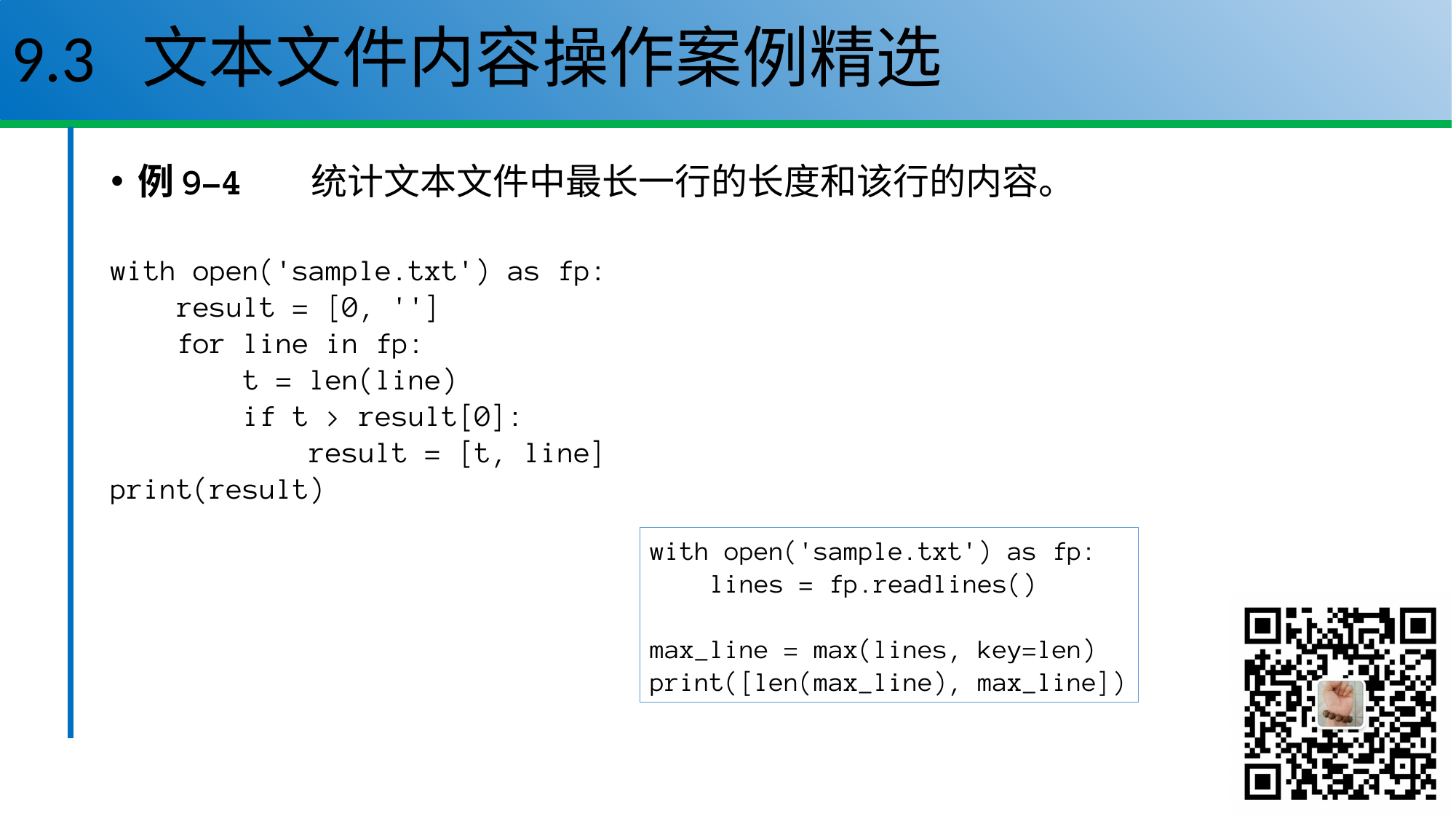

# 9.3  文本文件内容操作案例精选
例9-4   统计文本文件中最长一行的长度和该行的内容。

with open('sample.txt') as fp:
    result = [0, '']
    for line in fp:
        t = len(line)
        if t > result[0]:
            result = [t, line]
print(result)
with open('sample.txt') as fp:
    lines = fp.readlines()

max_line = max(lines, key=len)
print([len(max_line), max_line])
14